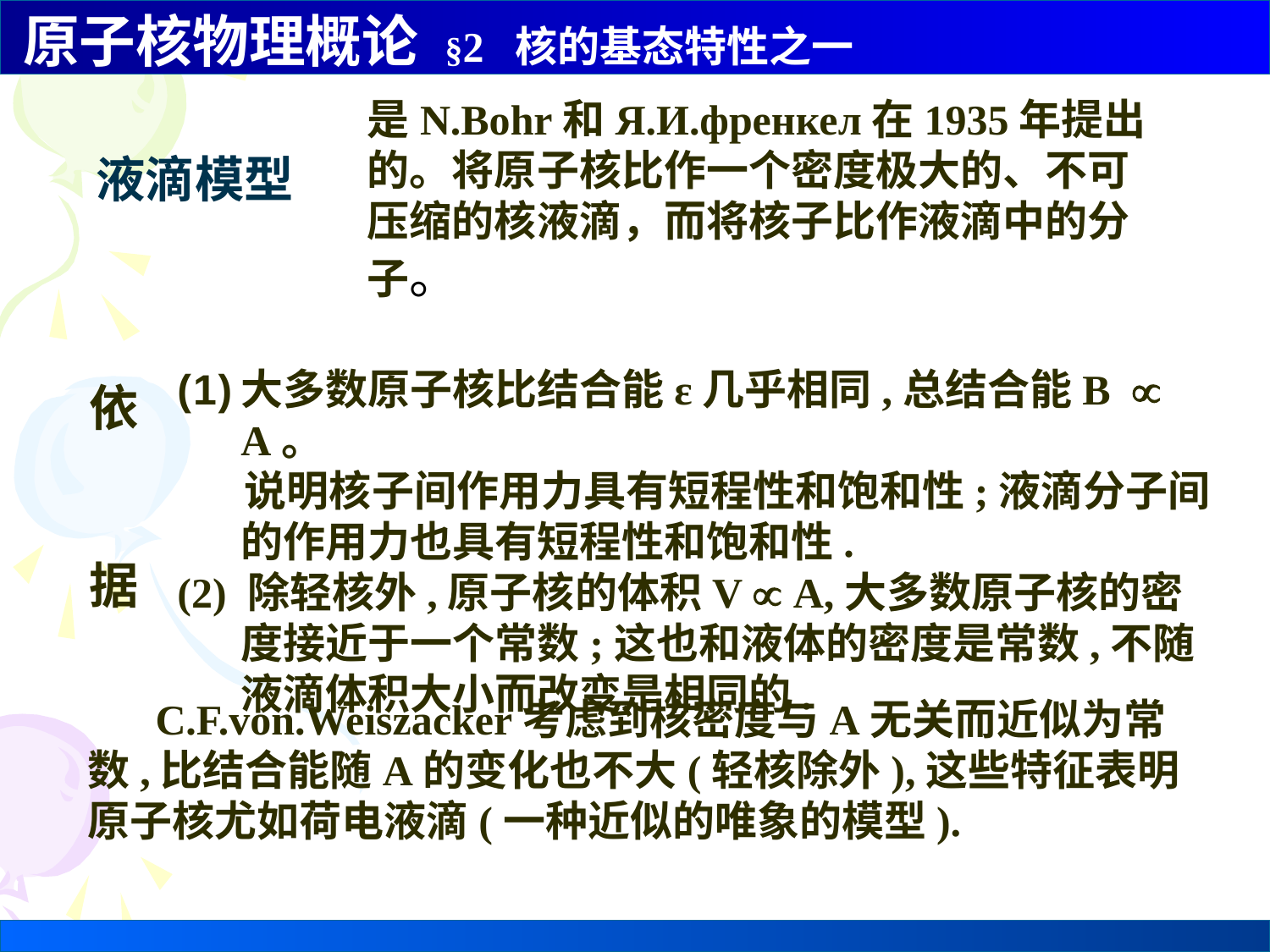

是N.Bohr和Я.И.френкел在1935年提出的。将原子核比作一个密度极大的、不可压缩的核液滴，而将核子比作液滴中的分子。
液滴模型
大多数原子核比结合能ε几乎相同,总结合能B  ∝ A。
      说明核子间作用力具有短程性和饱和性;液滴分子间的作用力也具有短程性和饱和性.
(2) 除轻核外,原子核的体积V ∝ A,大多数原子核的密度接近于一个常数;这也和液体的密度是常数,不随液滴体积大小而改变是相同的.
依

据
　   C.F.von.Weiszacker考虑到核密度与A无关而近似为常数,比结合能随A的变化也不大(轻核除外),这些特征表明原子核尤如荷电液滴(一种近似的唯象的模型).